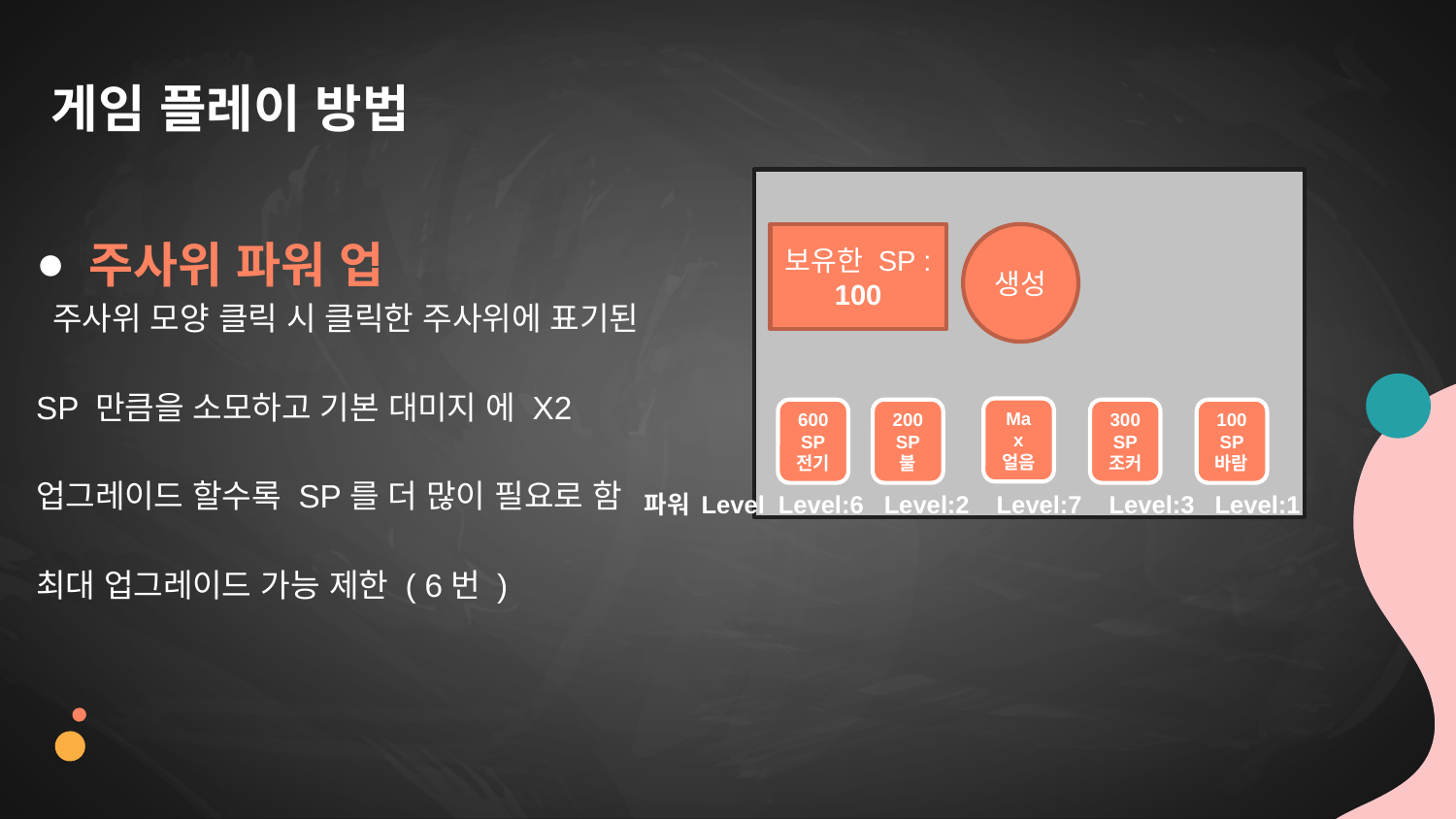

# 게임 플레이 방법

주사위 파워 업
 주사위 모양 클릭 시 클릭한 주사위에 표기된

SP 만큼을 소모하고 기본 대미지 에 X2

업그레이드 할수록 SP를 더 많이 필요로 함

최대 업그레이드 가능 제한 ( 6번 )

보유한 SP : 100
생성
Max
얼음
600SP
전기
200
SP
불
300SP
조커
100SP
바람
파워 Level  Level:6   Level:2    Level:7    Level:3   Level:1